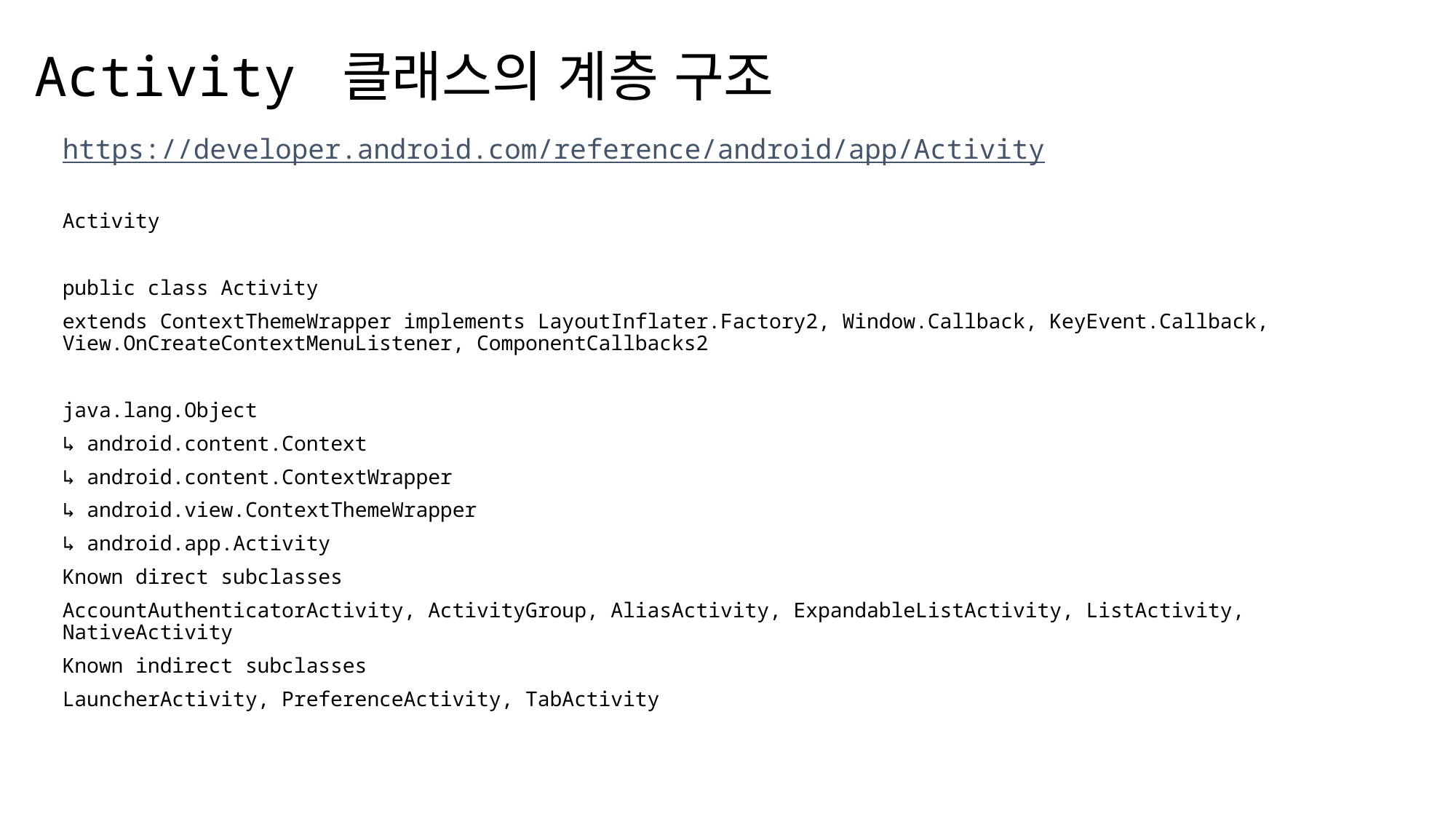

# Activity 클래스의 계층 구조
https://developer.android.com/reference/android/app/Activity

Activity

public class Activity
extends ContextThemeWrapper implements LayoutInflater.Factory2, Window.Callback, KeyEvent.Callback, View.OnCreateContextMenuListener, ComponentCallbacks2

java.lang.Object
↳ android.content.Context
↳ android.content.ContextWrapper
↳ android.view.ContextThemeWrapper
↳ android.app.Activity
Known direct subclasses
AccountAuthenticatorActivity, ActivityGroup, AliasActivity, ExpandableListActivity, ListActivity, NativeActivity
Known indirect subclasses
LauncherActivity, PreferenceActivity, TabActivity